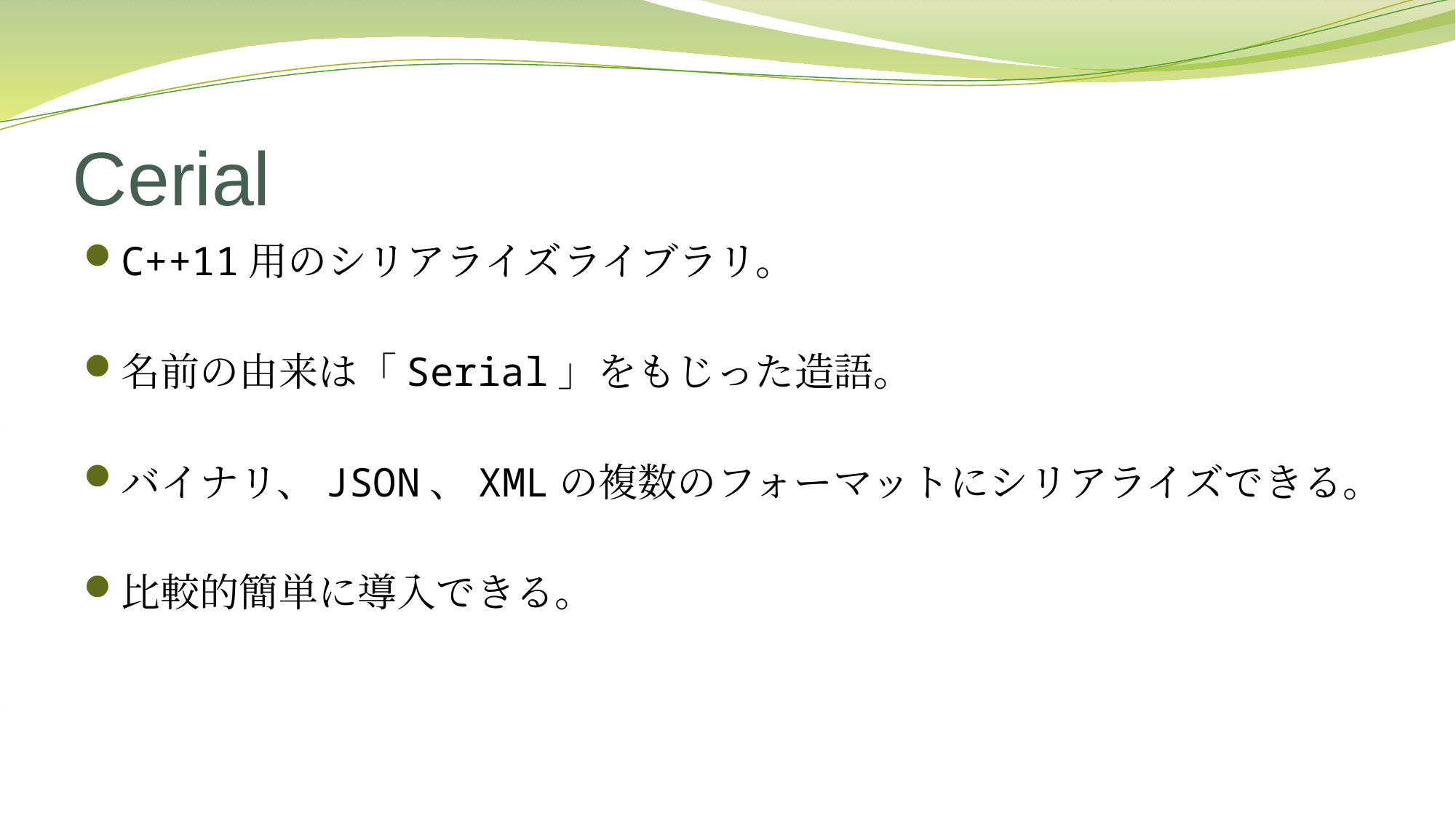

# Cerial
C++11用のシリアライズライブラリ。

名前の由来は「Serial」をもじった造語。

バイナリ、JSON、XMLの複数のフォーマットにシリアライズできる。

比較的簡単に導入できる。